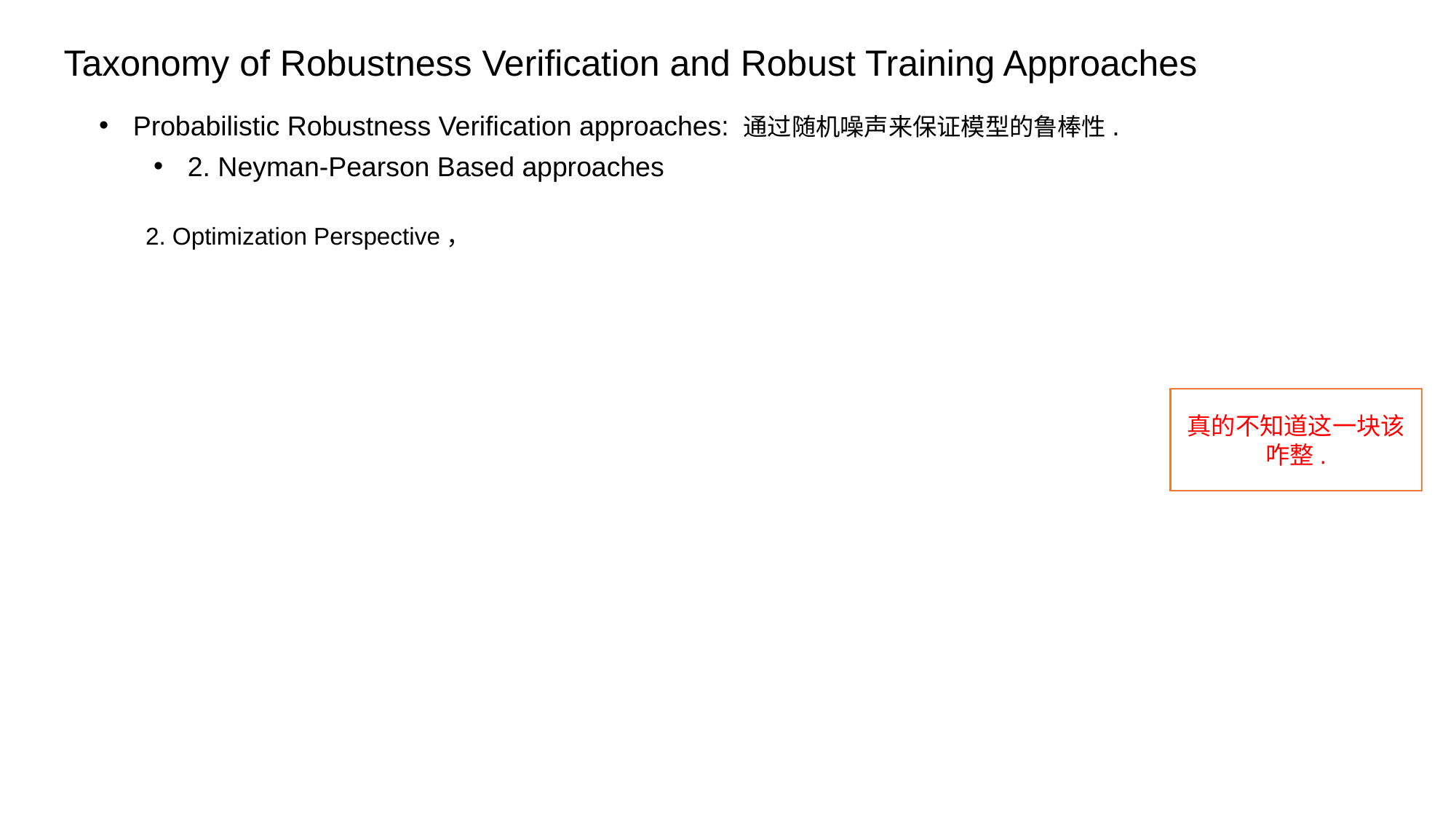

Taxonomy of Robustness Verification and Robust Training Approaches
Probabilistic Robustness Verification approaches: 通过随机噪声来保证模型的鲁棒性.
2. Neyman-Pearson Based approaches
2. Optimization Perspective，
真的不知道这一块该咋整.